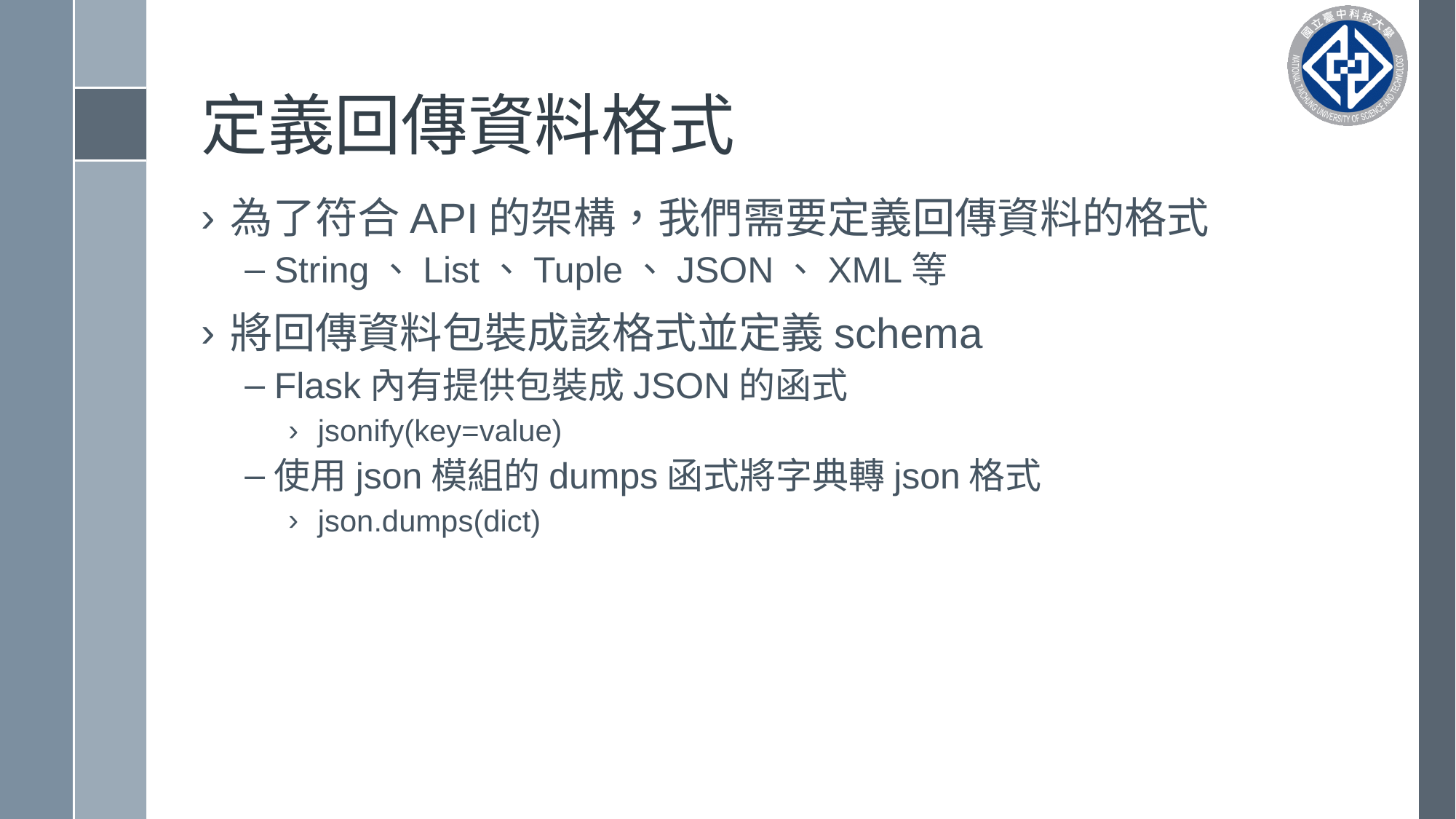

# 定義回傳資料格式
為了符合API的架構，我們需要定義回傳資料的格式
String、List、Tuple、JSON、XML等
將回傳資料包裝成該格式並定義schema
Flask內有提供包裝成JSON的函式
jsonify(key=value)
使用json模組的dumps函式將字典轉json格式
json.dumps(dict)